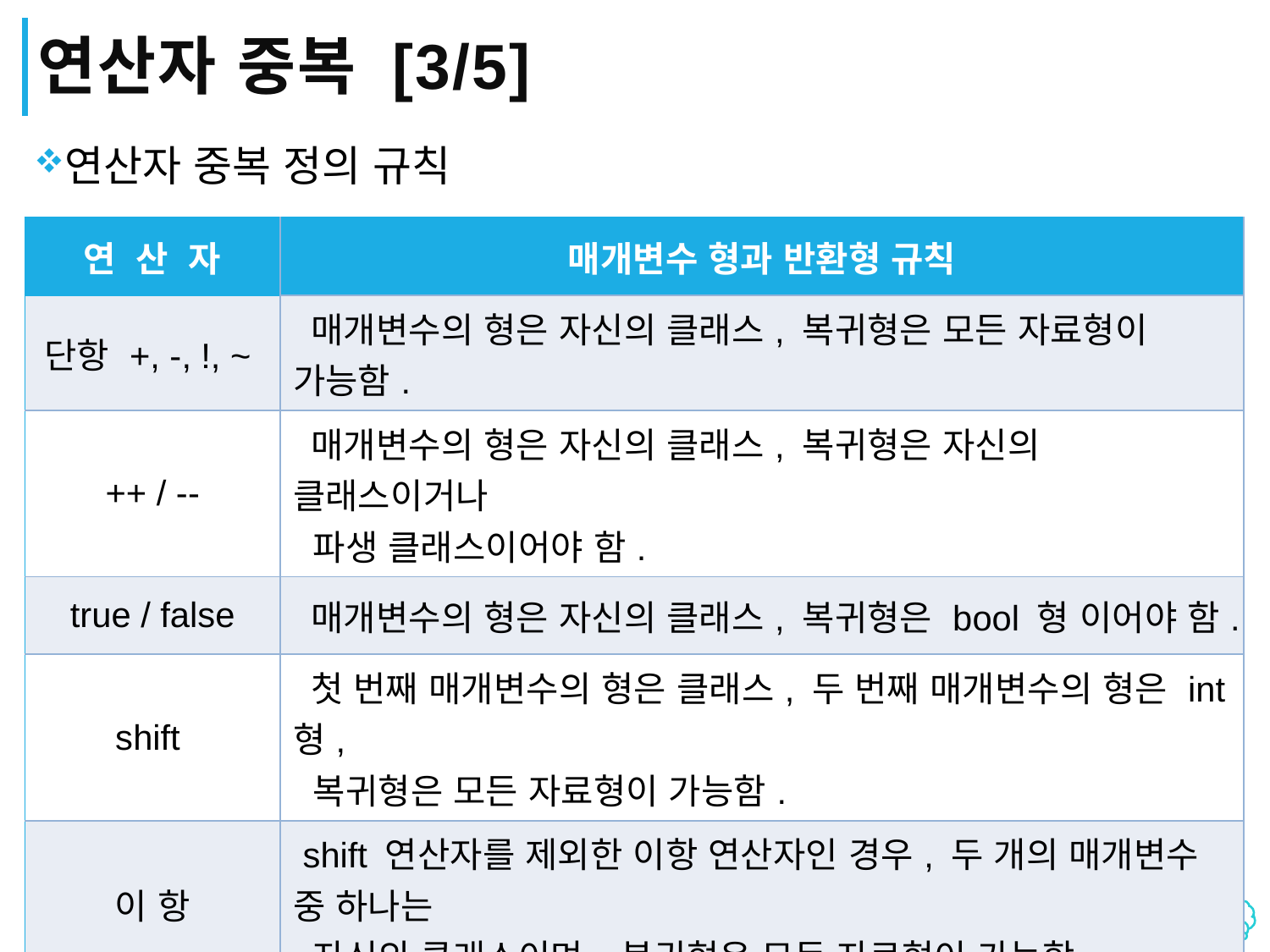

# 연산자 중복 [3/5]
연산자 중복 정의 규칙
| 연 산 자 | 매개변수 형과 반환형 규칙 |
| --- | --- |
| 단항 +, -, !, ~ | 매개변수의 형은 자신의 클래스, 복귀형은 모든 자료형이 가능함. |
| ++ / -- | 매개변수의 형은 자신의 클래스, 복귀형은 자신의 클래스이거나 파생 클래스이어야 함. |
| true / false | 매개변수의 형은 자신의 클래스, 복귀형은 bool 형 이어야 함. |
| shift | 첫 번째 매개변수의 형은 클래스, 두 번째 매개변수의 형은 int 형, 복귀형은 모든 자료형이 가능함. |
| 이 항 | shift 연산자를 제외한 이항 연산자인 경우, 두 개의 매개변수 중 하나는 자신의 클래스이며, 복귀형은 모든 자료형이 가능함. |
[54]